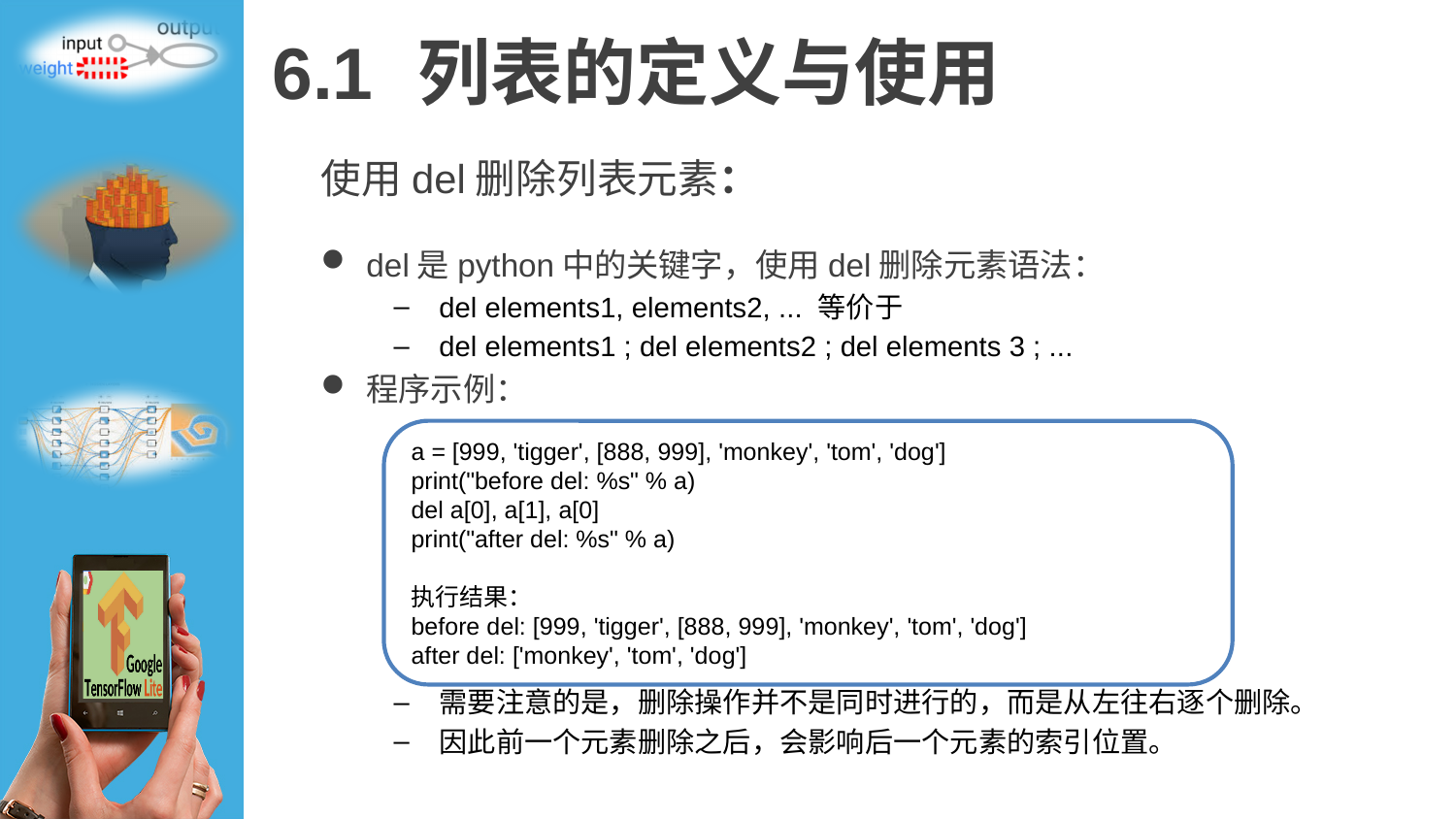

# 6.1 	列表的定义与使用
使用del删除列表元素：
del是python中的关键字，使用del删除元素语法：
del elements1, elements2, ... 等价于
del elements1 ; del elements2 ; del elements 3 ; ...
程序示例：

需要注意的是，删除操作并不是同时进行的，而是从左往右逐个删除。
因此前一个元素删除之后，会影响后一个元素的索引位置。

a = [999, 'tigger', [888, 999], 'monkey', 'tom', 'dog']
print("before del: %s" % a)
del a[0], a[1], a[0]
print("after del: %s" % a)

执行结果：
before del: [999, 'tigger', [888, 999], 'monkey', 'tom', 'dog']
after del: ['monkey', 'tom', 'dog']